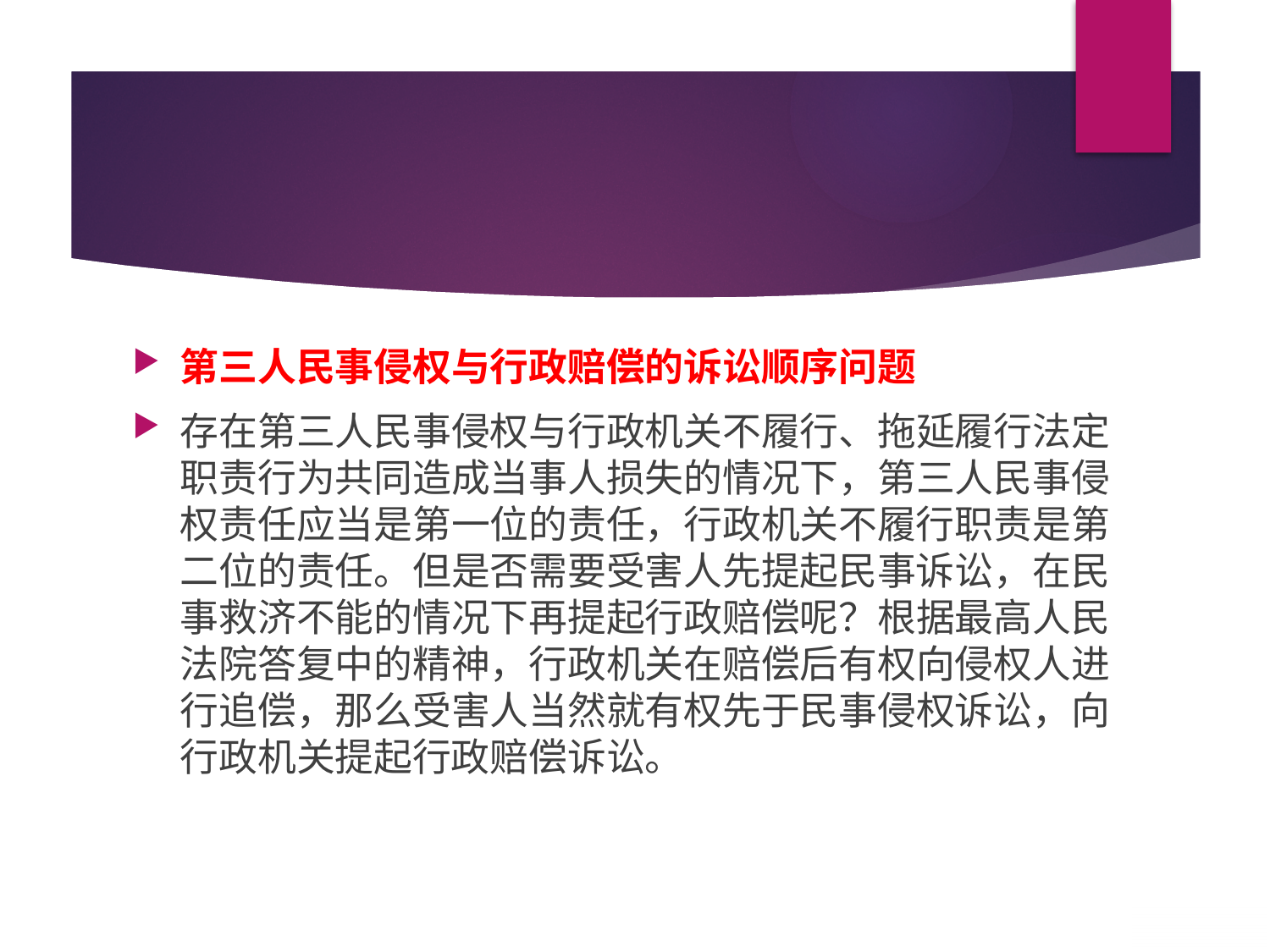

#
第三人民事侵权与行政赔偿的诉讼顺序问题
存在第三人民事侵权与行政机关不履行、拖延履行法定职责行为共同造成当事人损失的情况下，第三人民事侵权责任应当是第一位的责任，行政机关不履行职责是第二位的责任。但是否需要受害人先提起民事诉讼，在民事救济不能的情况下再提起行政赔偿呢？根据最高人民法院答复中的精神，行政机关在赔偿后有权向侵权人进行追偿，那么受害人当然就有权先于民事侵权诉讼，向行政机关提起行政赔偿诉讼。